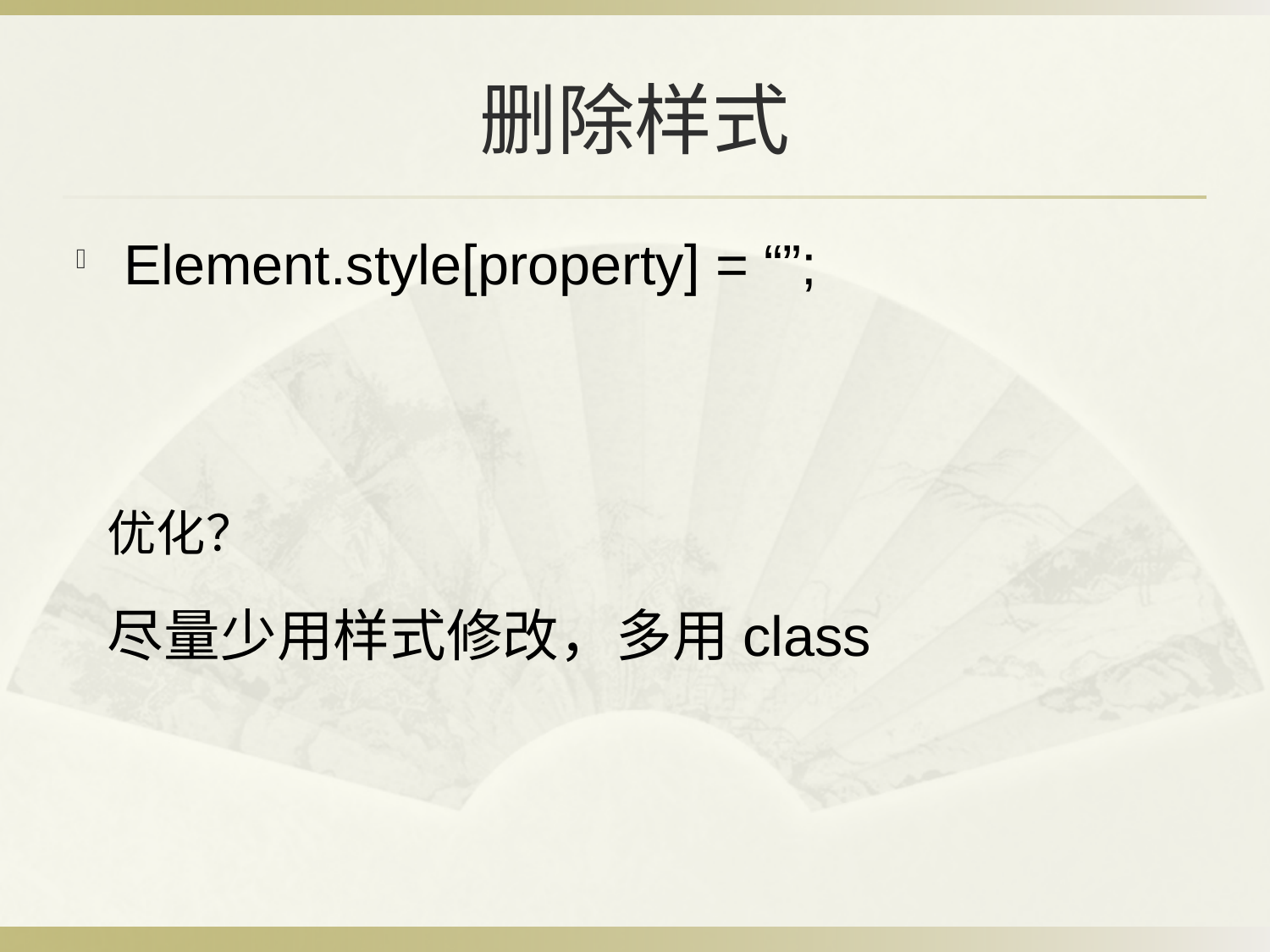

# 删除样式
Element.style[property] = “”;
优化？

尽量少用样式修改，多用class